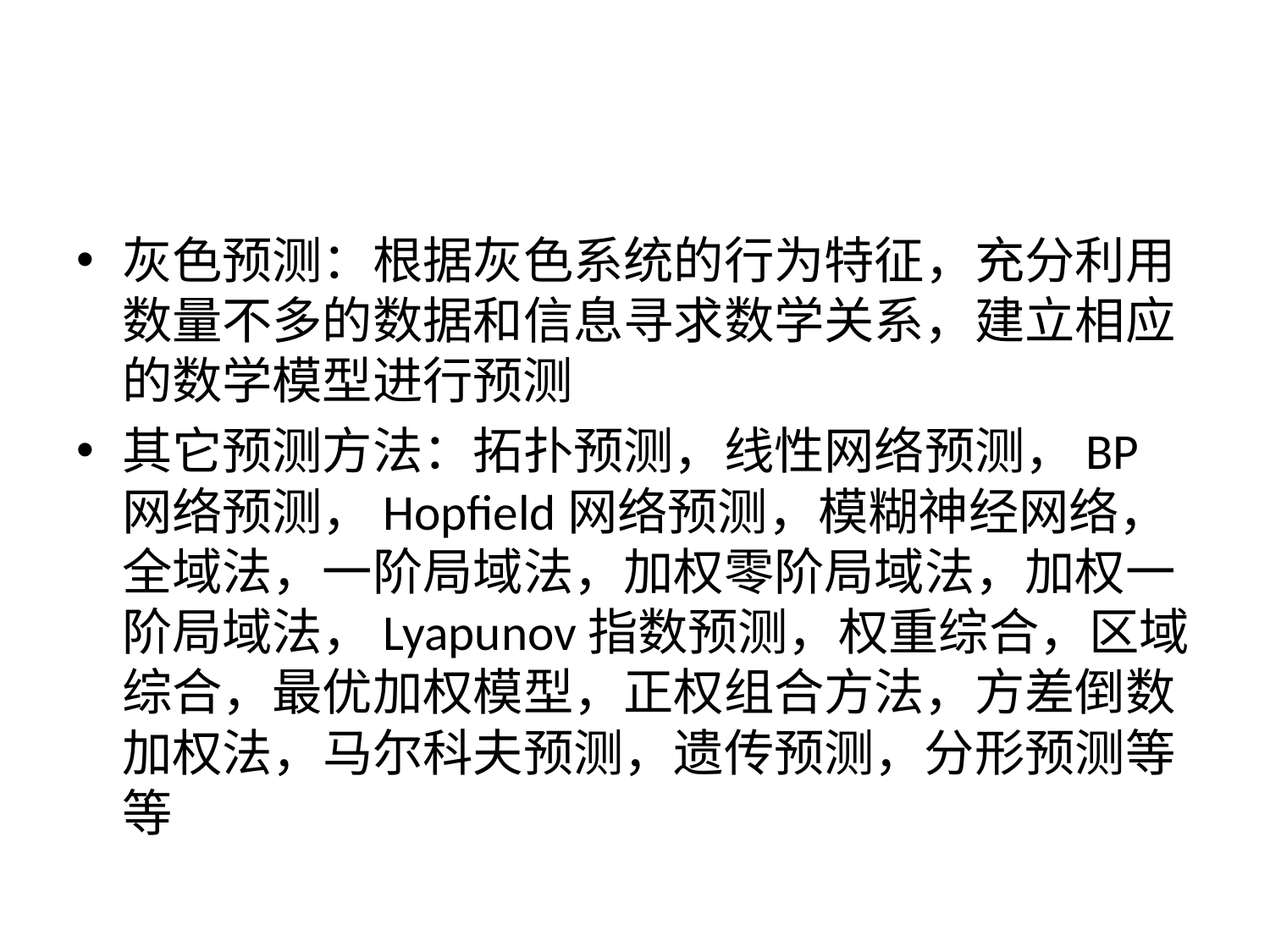

灰色预测：根据灰色系统的行为特征，充分利用数量不多的数据和信息寻求数学关系，建立相应的数学模型进行预测
其它预测方法：拓扑预测，线性网络预测，BP网络预测，Hopfield网络预测，模糊神经网络，全域法，一阶局域法，加权零阶局域法，加权一阶局域法，Lyapunov指数预测，权重综合，区域综合，最优加权模型，正权组合方法，方差倒数加权法，马尔科夫预测，遗传预测，分形预测等等